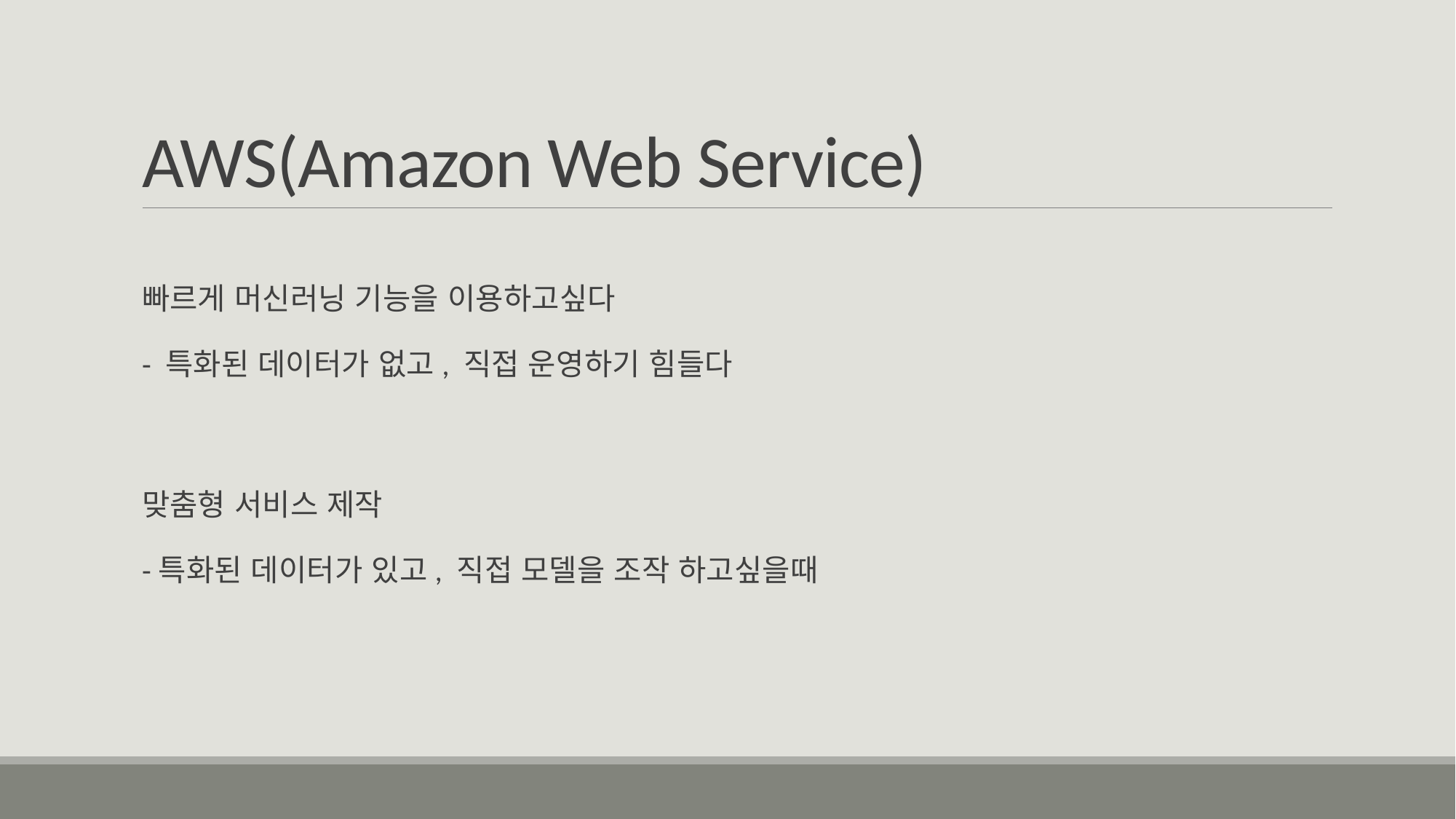

# AWS(Amazon Web Service)

빠르게 머신러닝 기능을 이용하고싶다
- 특화된 데이터가 없고, 직접 운영하기 힘들다

맞춤형 서비스 제작
-특화된 데이터가 있고, 직접 모델을 조작 하고싶을때